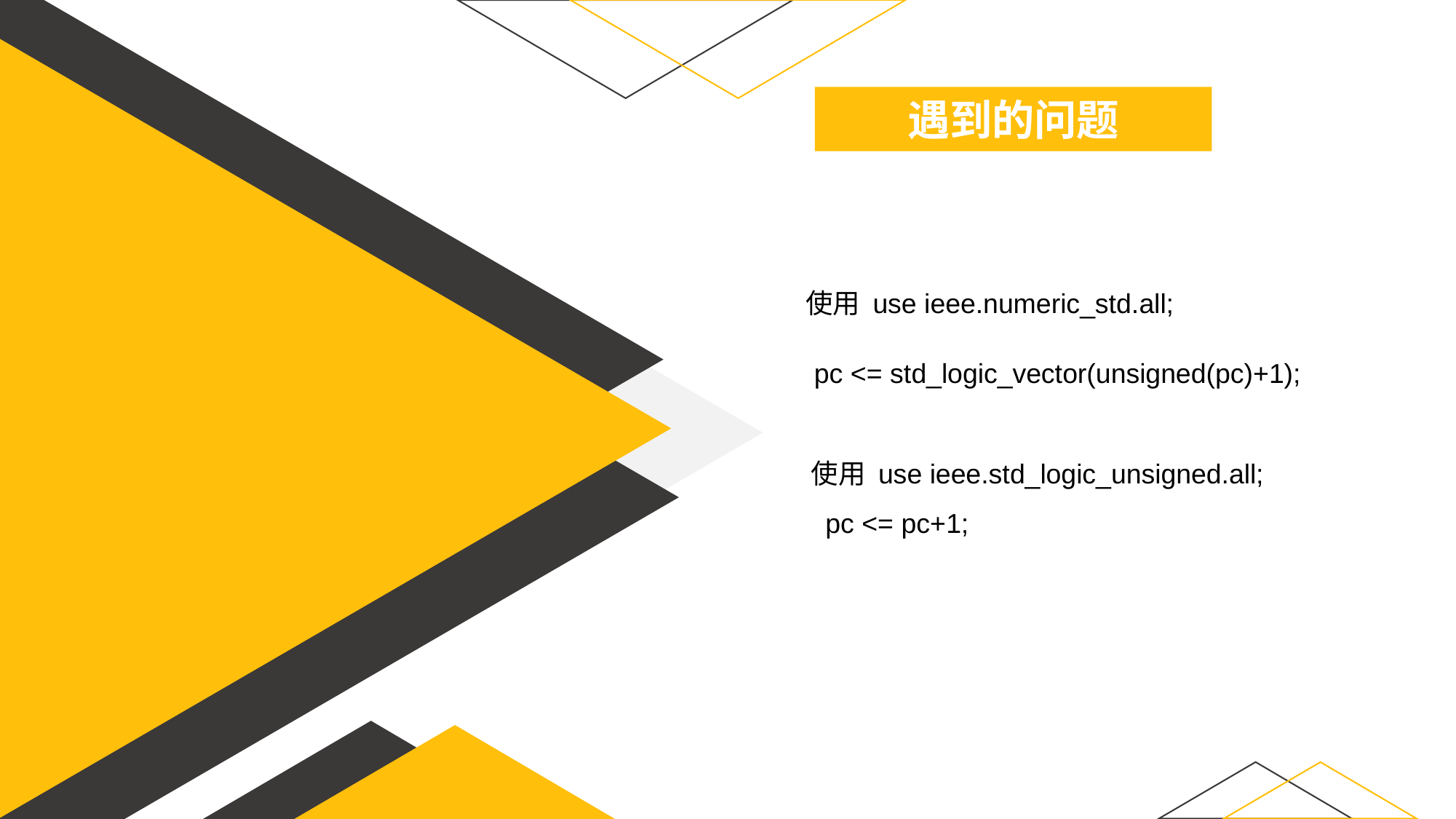

遇到的问题
使用 use ieee.numeric_std.all;
pc <= std_logic_vector(unsigned(pc)+1);
使用 use ieee.std_logic_unsigned.all;
pc <= pc+1;